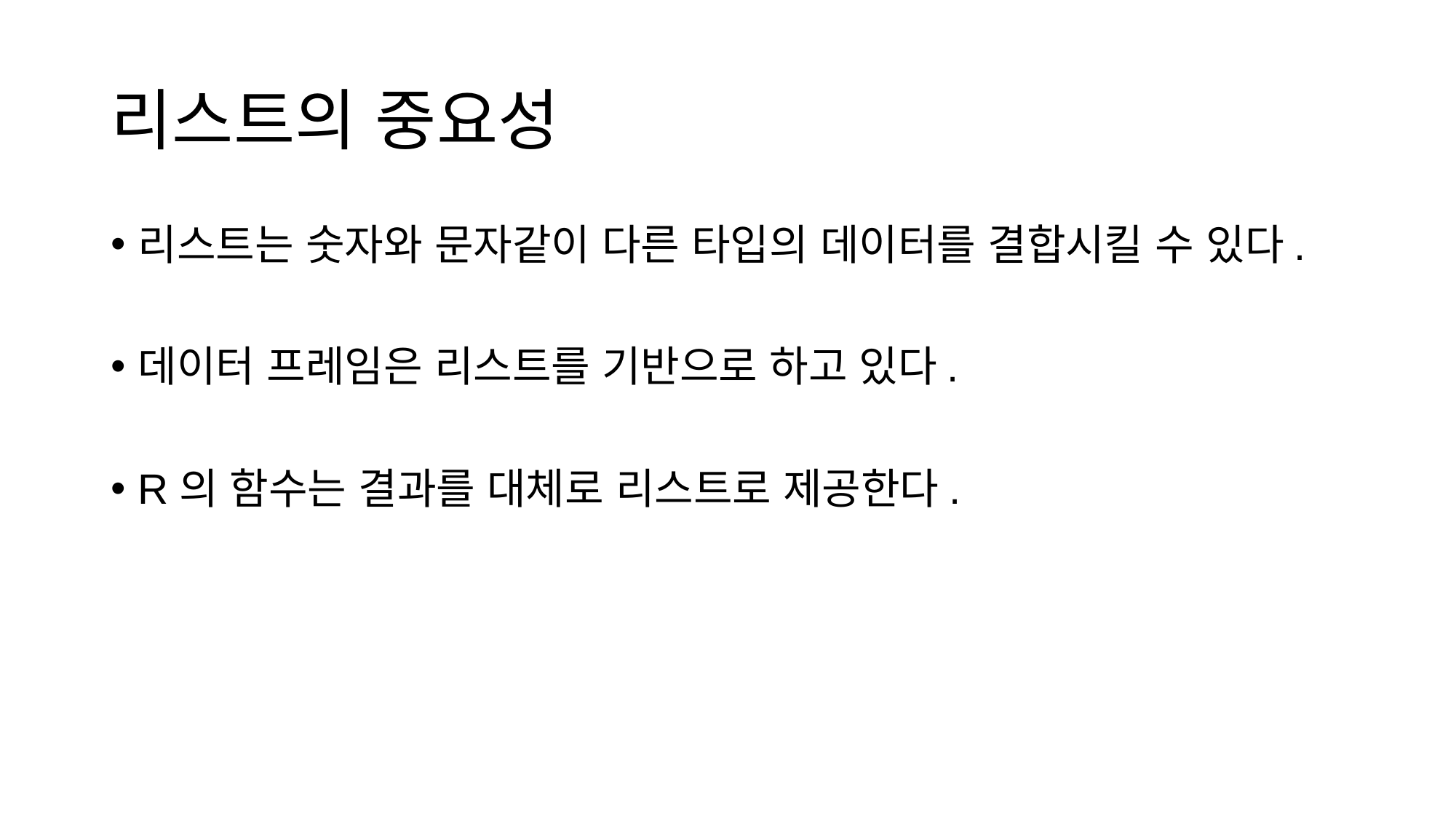

# 리스트의 중요성
리스트는 숫자와 문자같이 다른 타입의 데이터를 결합시킬 수 있다.

데이터 프레임은 리스트를 기반으로 하고 있다.

R의 함수는 결과를 대체로 리스트로 제공한다.